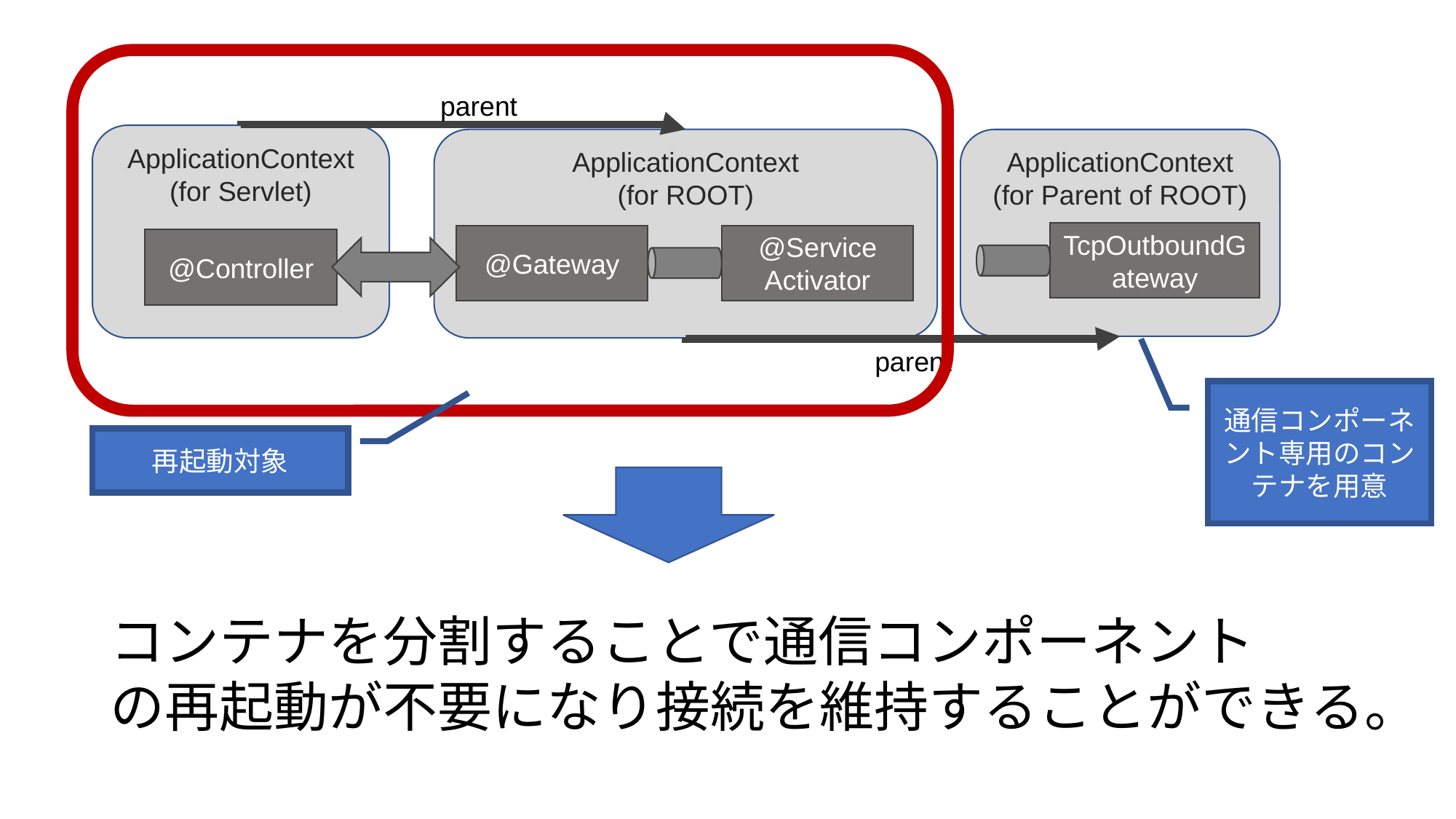

parent
ApplicationContext
(for Servlet)
ApplicationContext
(for ROOT)
ApplicationContext
(for Parent of ROOT)
TcpOutboundGateway

@Gateway
@Service
Activator

@Controller

parent
通信コンポーネント専用のコンテナを用意
再起動対象

コンテナを分割することで通信コンポーネント
の再起動が不要になり接続を維持することができる。